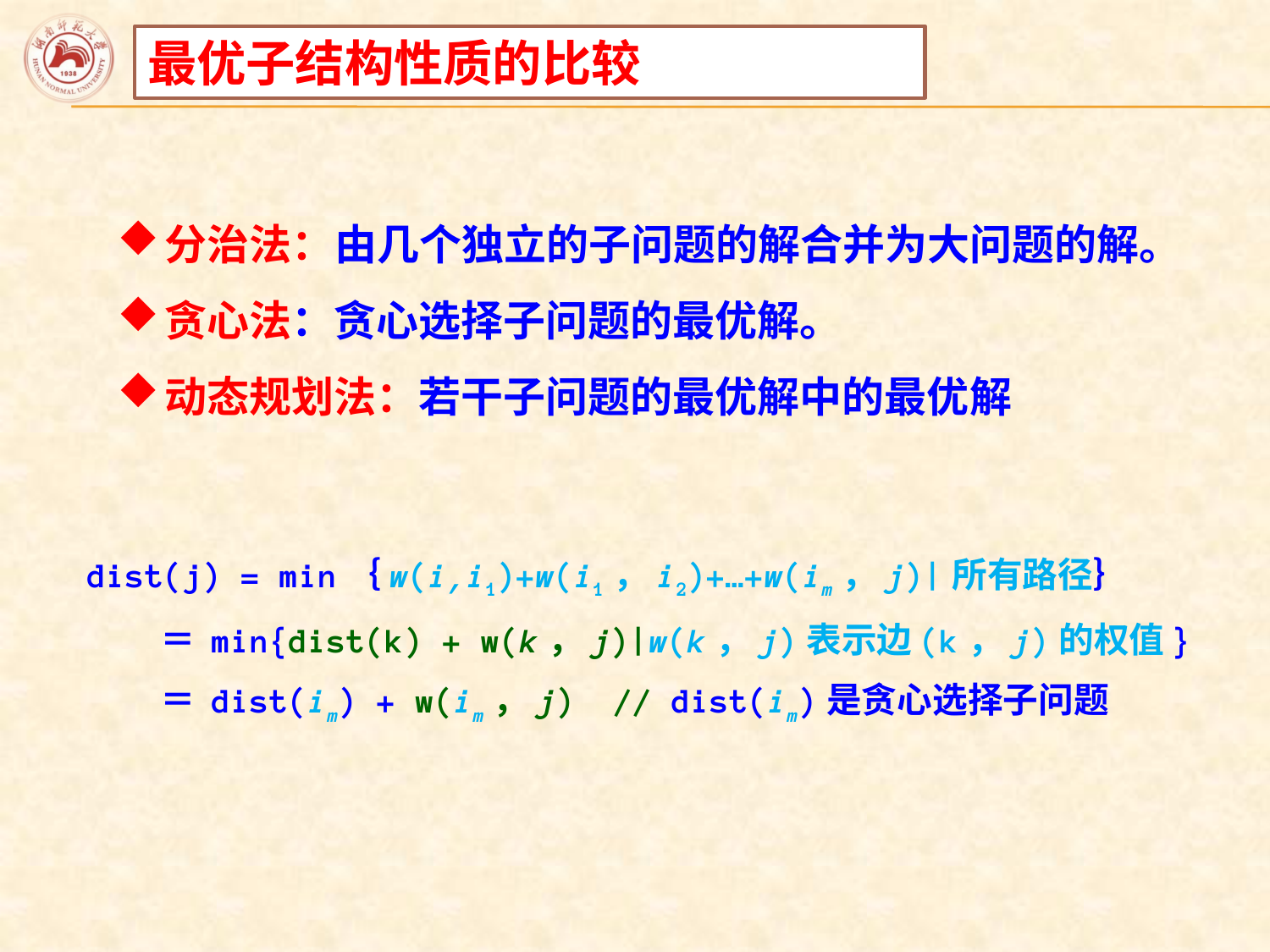

最优子结构性质的比较
分治法：由几个独立的子问题的解合并为大问题的解。
贪心法：贪心选择子问题的最优解。
动态规划法：若干子问题的最优解中的最优解
dist(j) = min｛w(i,i1)+w(i1，i2)+…+w(im，j)|所有路径｝
        ＝ min{dist(k) + w(k，j)|w(k，j)表示边(k，j)的权值}
        ＝ dist(im) + w(im，j)  // dist(im)是贪心选择子问题